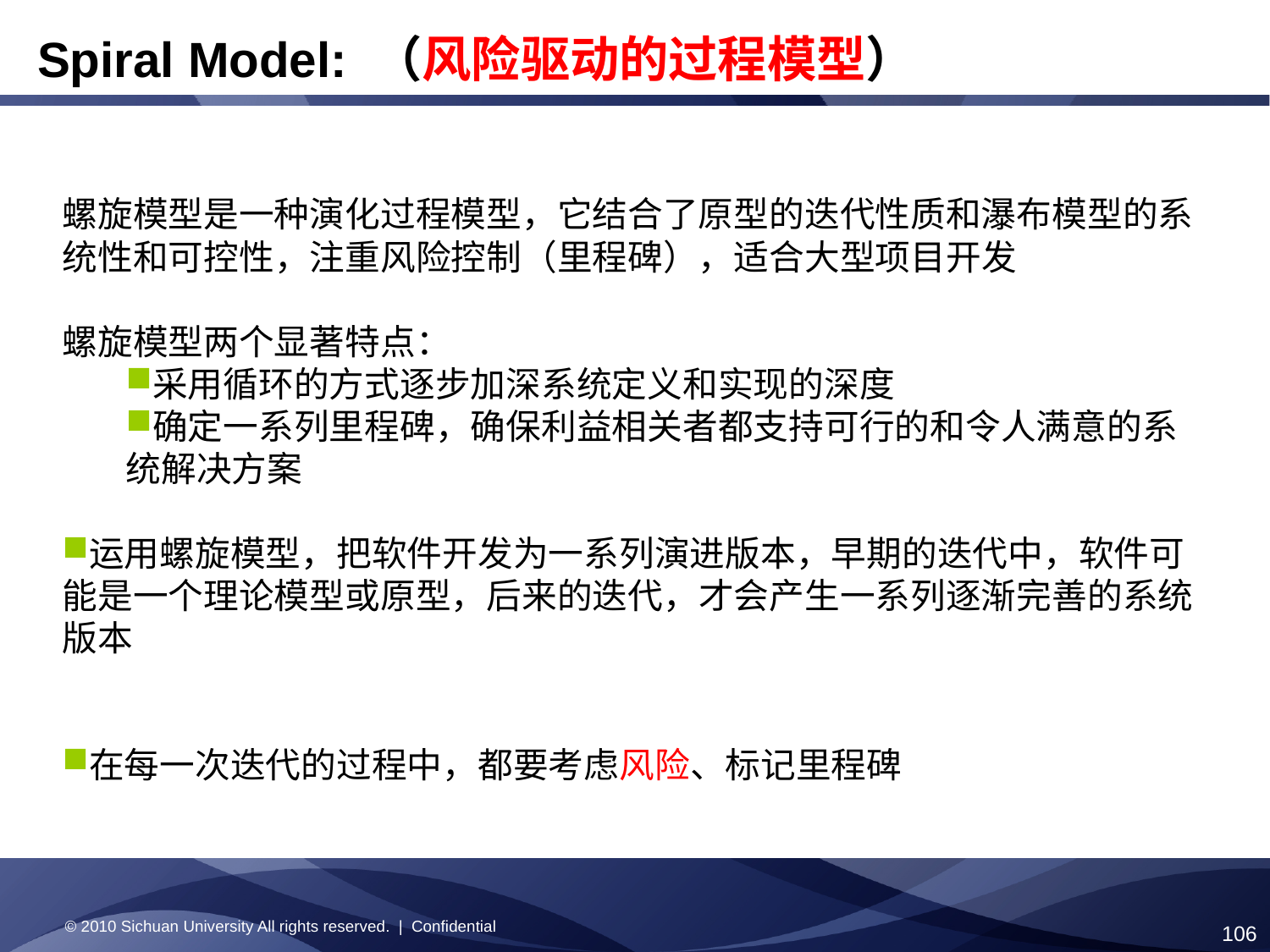

Spiral Model: （风险驱动的过程模型）
螺旋模型是一种演化过程模型，它结合了原型的迭代性质和瀑布模型的系统性和可控性，注重风险控制（里程碑），适合大型项目开发

螺旋模型两个显著特点：
采用循环的方式逐步加深系统定义和实现的深度
确定一系列里程碑，确保利益相关者都支持可行的和令人满意的系统解决方案

运用螺旋模型，把软件开发为一系列演进版本，早期的迭代中，软件可能是一个理论模型或原型，后来的迭代，才会产生一系列逐渐完善的系统版本

在每一次迭代的过程中，都要考虑风险、标记里程碑
© 2010 Sichuan University All rights reserved.  |  Confidential
106